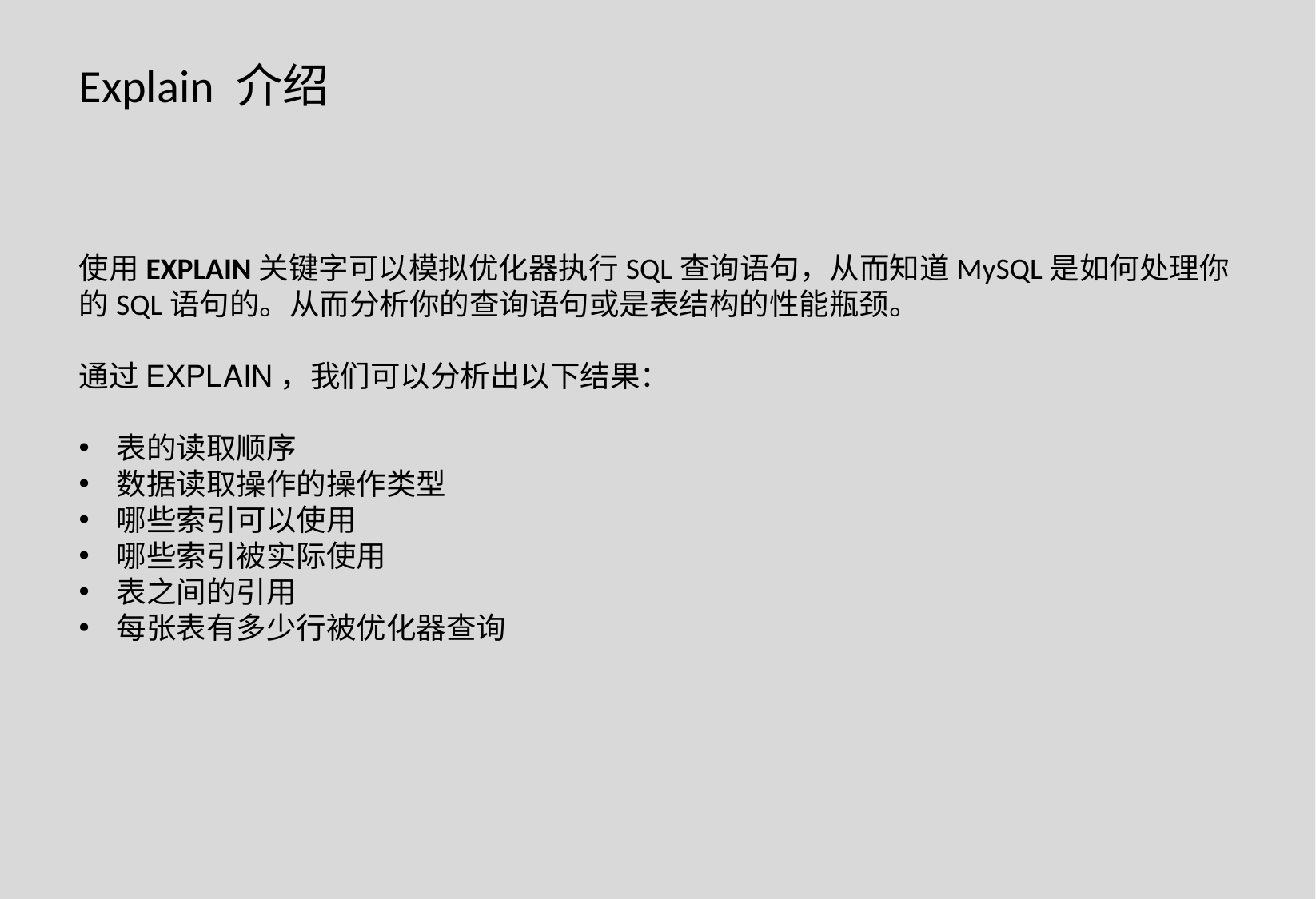

Explain 介绍

使用EXPLAIN关键字可以模拟优化器执行SQL查询语句，从而知道MySQL是如何处理你的SQL语句的。从而分析你的查询语句或是表结构的性能瓶颈。

通过EXPLAIN，我们可以分析出以下结果：
表的读取顺序
数据读取操作的操作类型
哪些索引可以使用
哪些索引被实际使用
表之间的引用
每张表有多少行被优化器查询